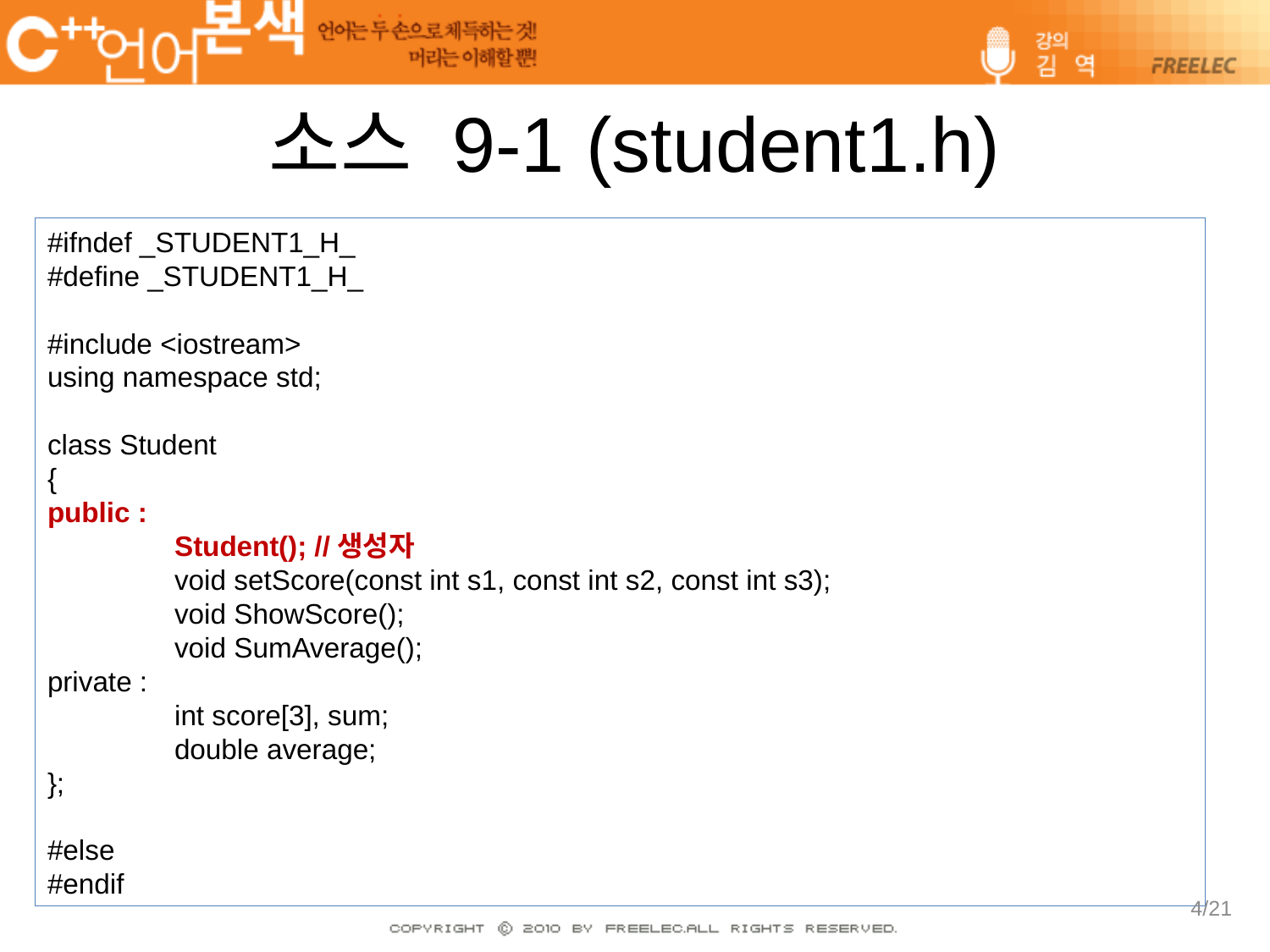

# 소스 9-1 (student1.h)
#ifndef _STUDENT1_H_
#define _STUDENT1_H_

#include <iostream>
using namespace std;

class Student
{
public :
	Student(); //생성자
	void setScore(const int s1, const int s2, const int s3);
	void ShowScore();
	void SumAverage();
private :
	int score[3], sum;
	double average;
};

#else
#endif
4/21